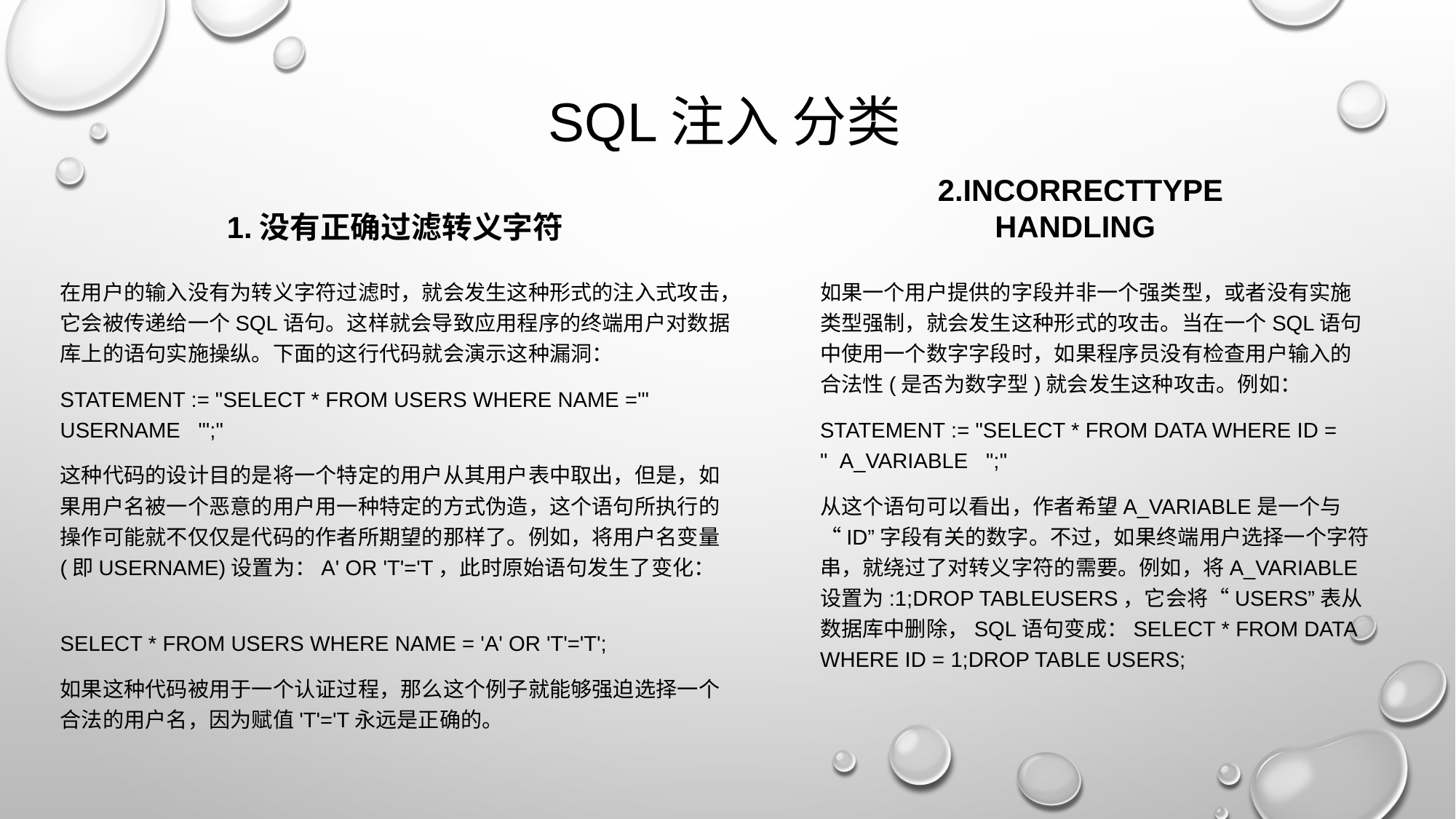

# SQL注入 分类
1.没有正确过滤转义字符

2.Incorrecttype handling

在用户的输入没有为转义字符过滤时，就会发生这种形式的注入式攻击，它会被传递给一个SQL语句。这样就会导致应用程序的终端用户对数据库上的语句实施操纵。下面的这行代码就会演示这种漏洞：
statement := "SELECT * FROM users WHERE name ='"   userName   "';"
这种代码的设计目的是将一个特定的用户从其用户表中取出，但是，如果用户名被一个恶意的用户用一种特定的方式伪造，这个语句所执行的操作可能就不仅仅是代码的作者所期望的那样了。例如，将用户名变量(即username)设置为：a' or 't'='t，此时原始语句发生了变化：
SELECT * FROM users WHERE name = 'a' OR 't'='t';
如果这种代码被用于一个认证过程，那么这个例子就能够强迫选择一个合法的用户名，因为赋值't'='t永远是正确的。
如果一个用户提供的字段并非一个强类型，或者没有实施类型强制，就会发生这种形式的攻击。当在一个SQL语句中使用一个数字字段时，如果程序员没有检查用户输入的合法性(是否为数字型)就会发生这种攻击。例如：
statement := "SELECT * FROM data WHERE id = "  a_variable   ";"
从这个语句可以看出，作者希望a_variable是一个与“id”字段有关的数字。不过，如果终端用户选择一个字符串，就绕过了对转义字符的需要。例如，将a_variable设置为:1;DROP TABLEusers，它会将“users”表从数据库中删除，SQL语句变成：SELECT * FROM DATA WHERE id = 1;DROP TABLE users;